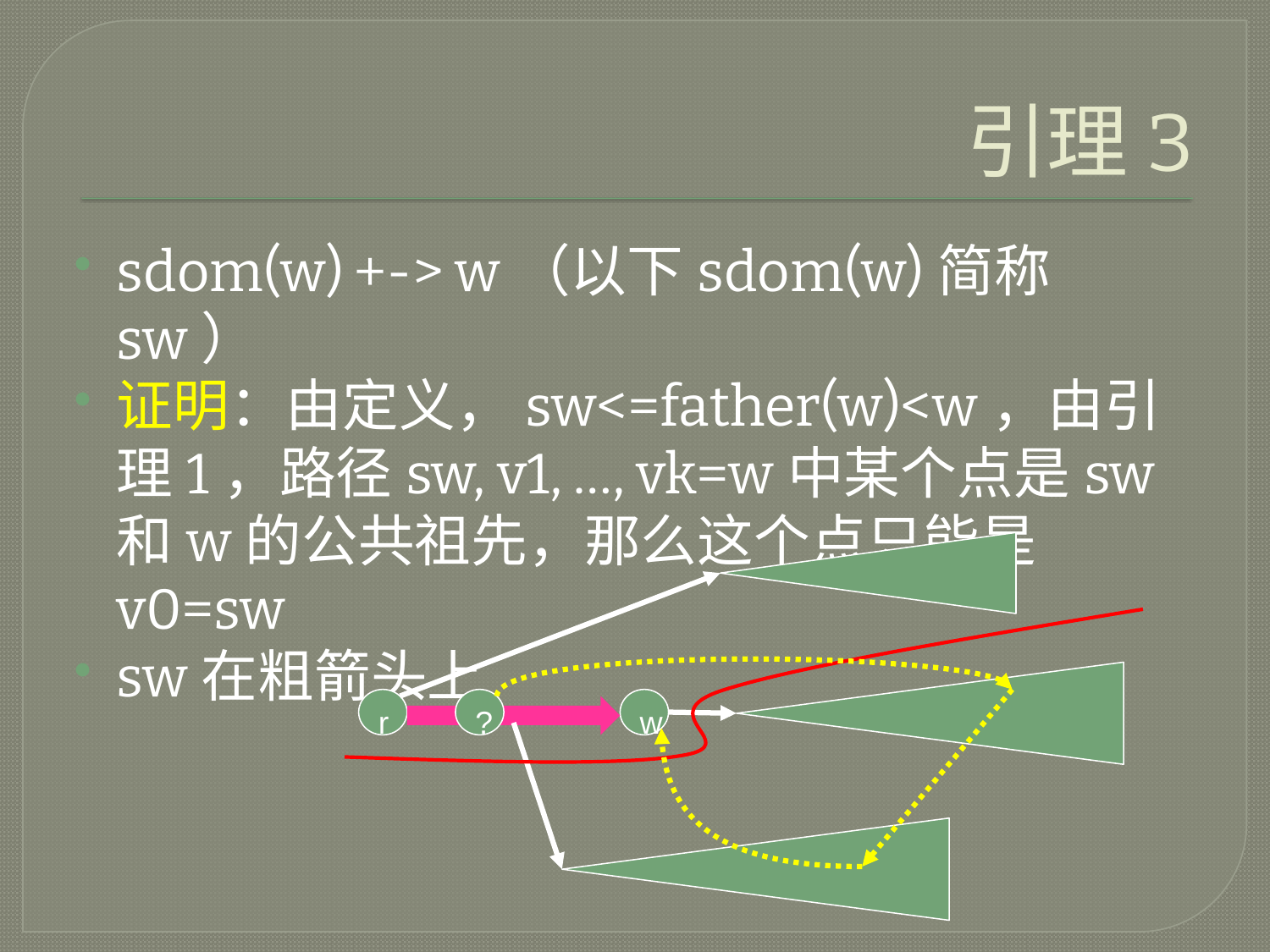

# 引理3
sdom(w) +-> w（以下sdom(w)简称sw）
证明：由定义，sw<=father(w)<w，由引理1，路径sw, v1, …, vk=w中某个点是sw和w的公共祖先，那么这个点只能是v0=sw
sw在粗箭头上

r
?
w